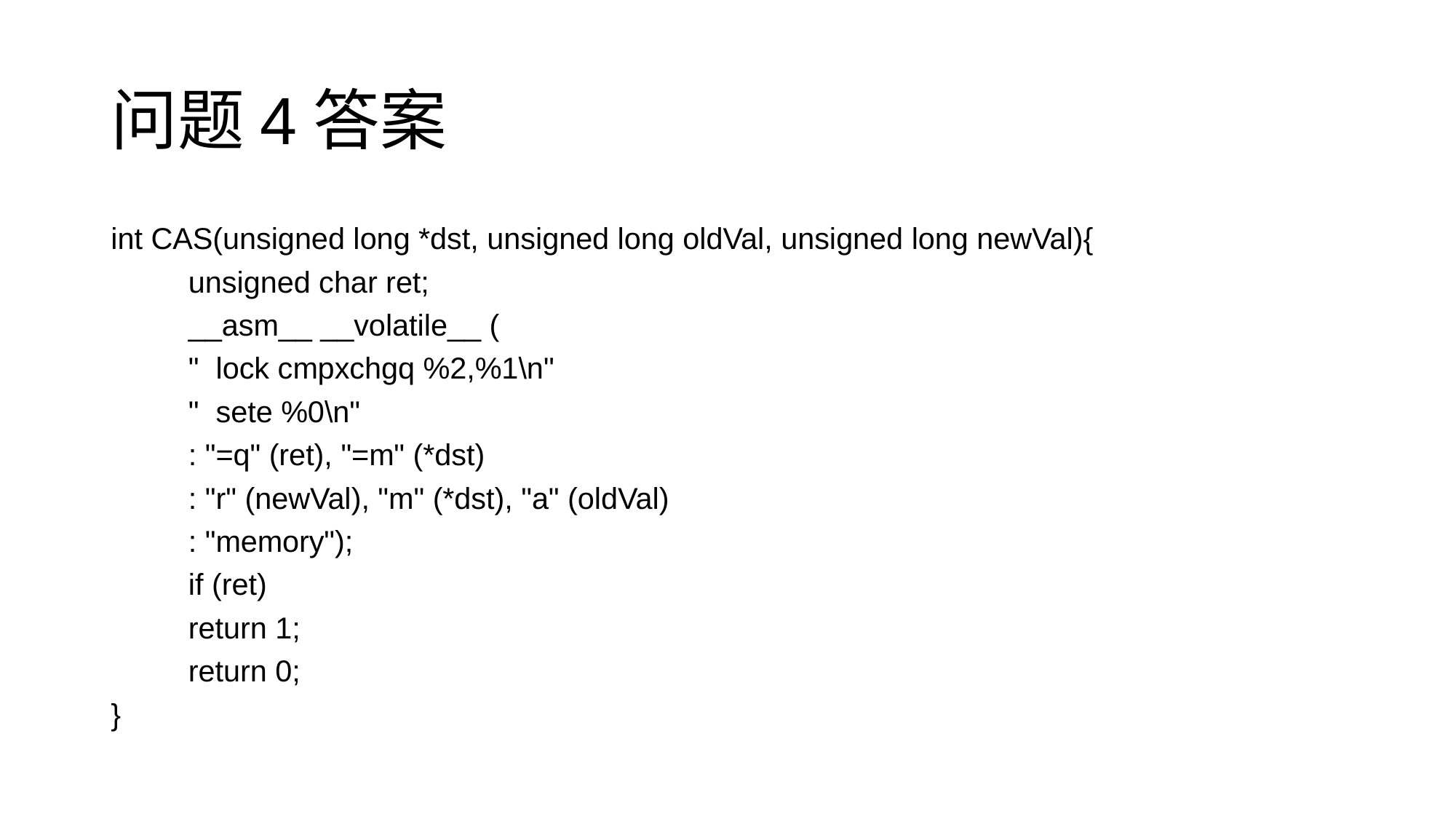

# 问题4答案
int CAS(unsigned long *dst, unsigned long oldVal, unsigned long newVal){
	unsigned char ret;
	__asm__ __volatile__ (
		"  lock cmpxchgq %2,%1\n"
		"  sete %0\n"
		: "=q" (ret), "=m" (*dst)
		: "r" (newVal), "m" (*dst), "a" (oldVal)
		: "memory");
	if (ret)
		return 1;
	return 0;
}